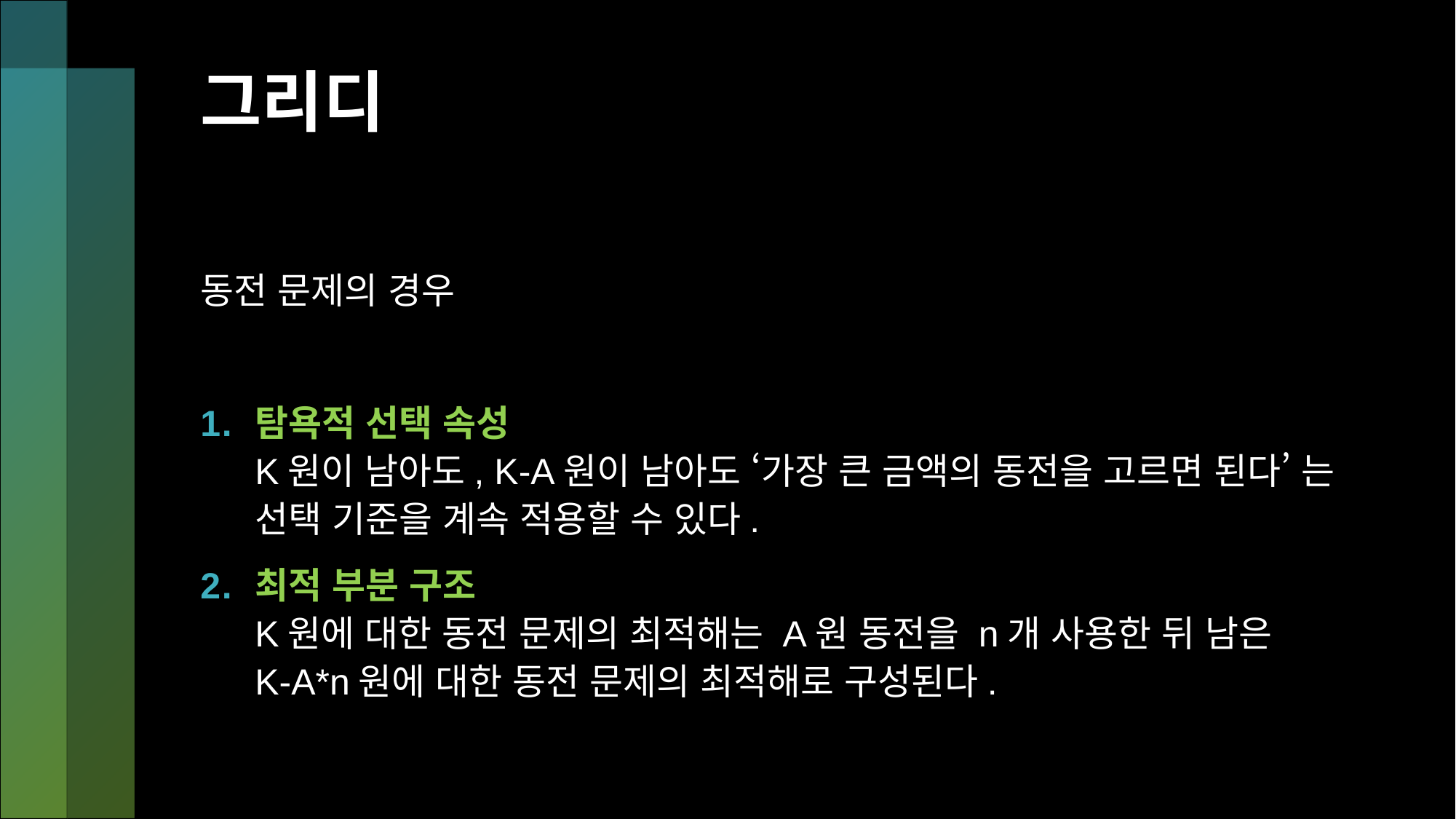

# 그리디
동전 문제의 경우

탐욕적 선택 속성
K원이 남아도, K-A원이 남아도 ‘가장 큰 금액의 동전을 고르면 된다’ 는
선택 기준을 계속 적용할 수 있다.
최적 부분 구조
K원에 대한 동전 문제의 최적해는 A원 동전을 n개 사용한 뒤 남은
K-A*n원에 대한 동전 문제의 최적해로 구성된다.